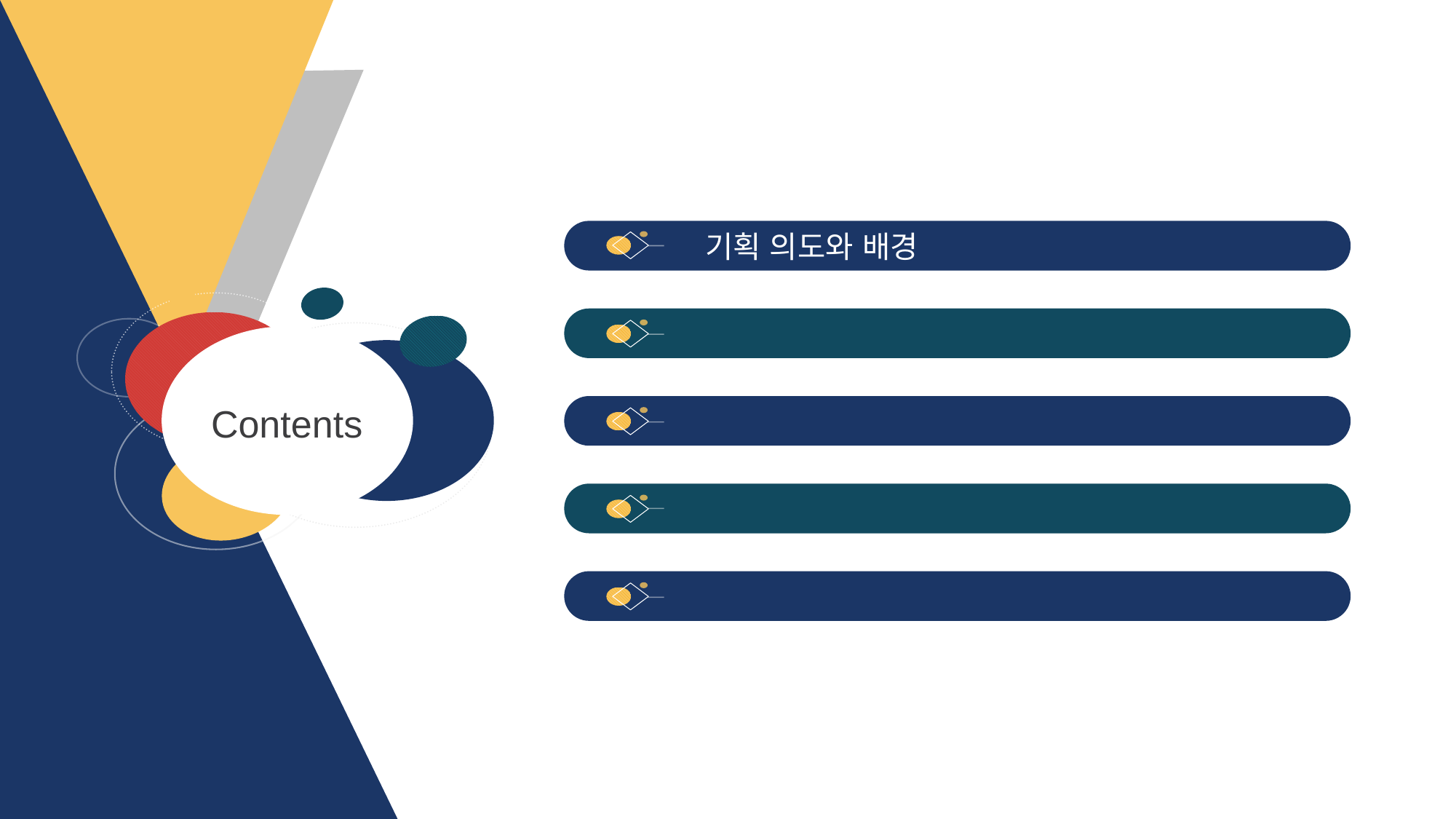

기획 의도와 배경
프로젝트 소개
사용 기술
서비스 흐름도
기대 효과